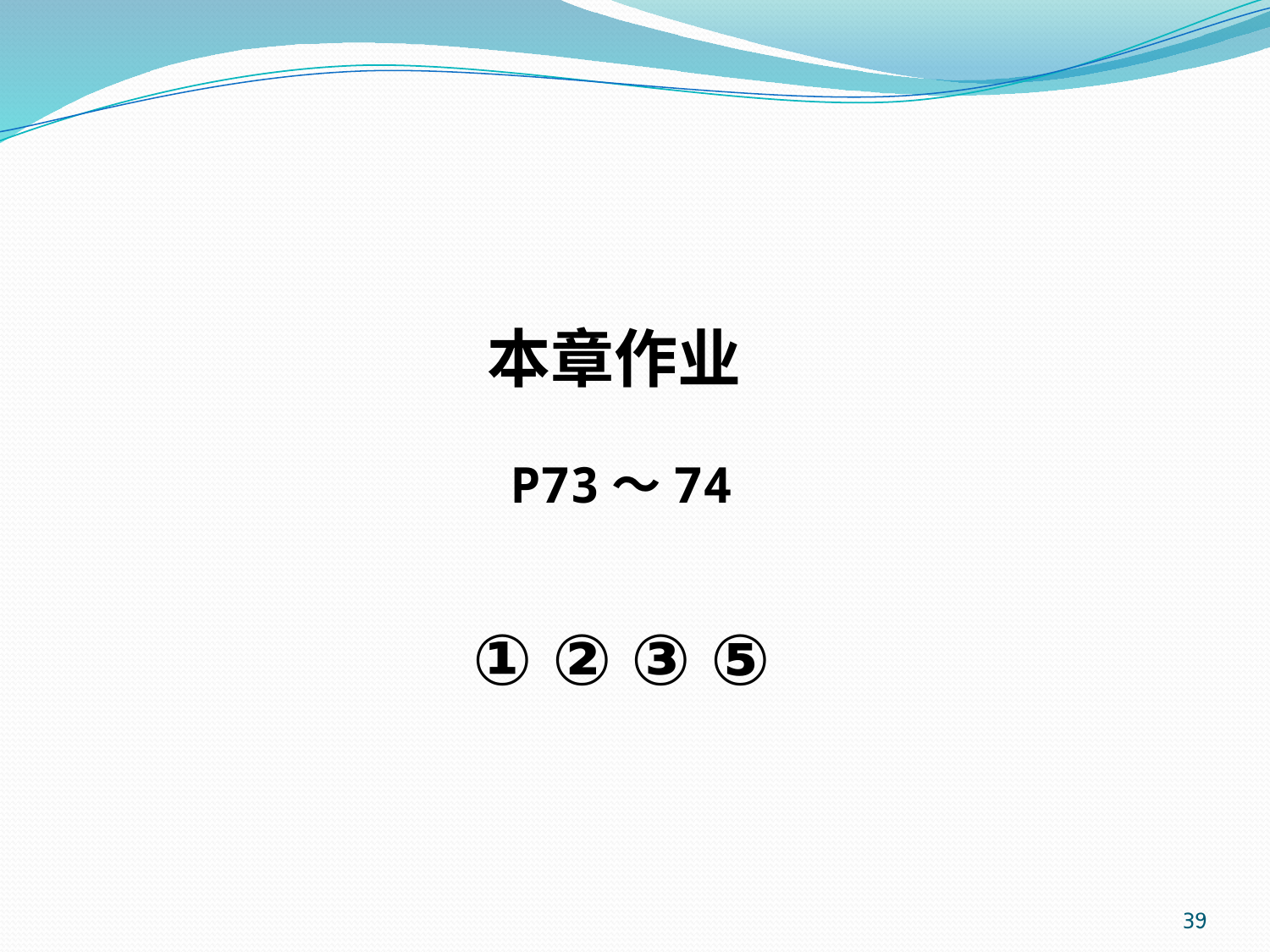

本章作业
P73～74

① ② ③ ⑤
39